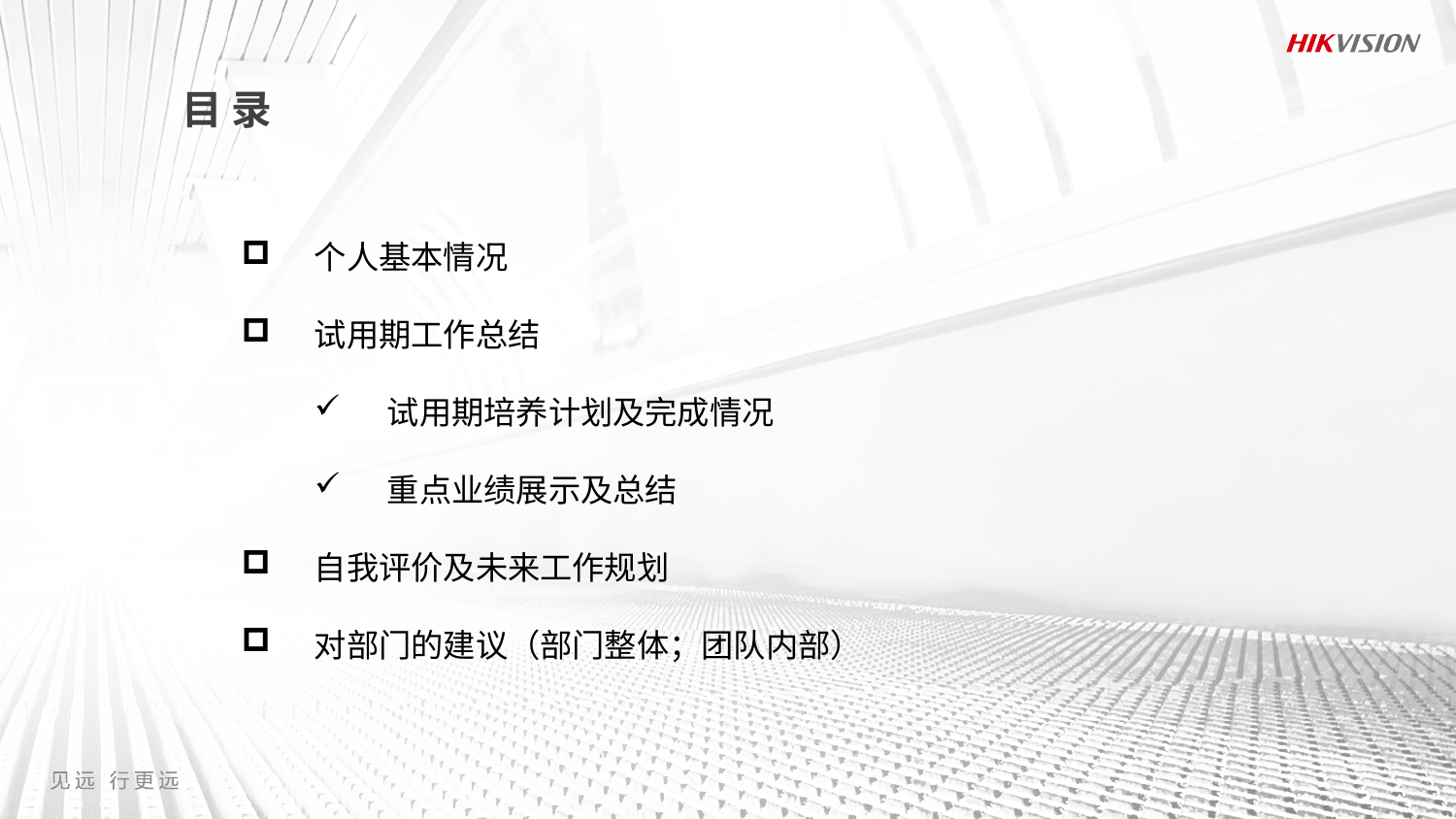

个人基本情况
试用期工作总结
试用期培养计划及完成情况
重点业绩展示及总结
自我评价及未来工作规划
对部门的建议（部门整体；团队内部）